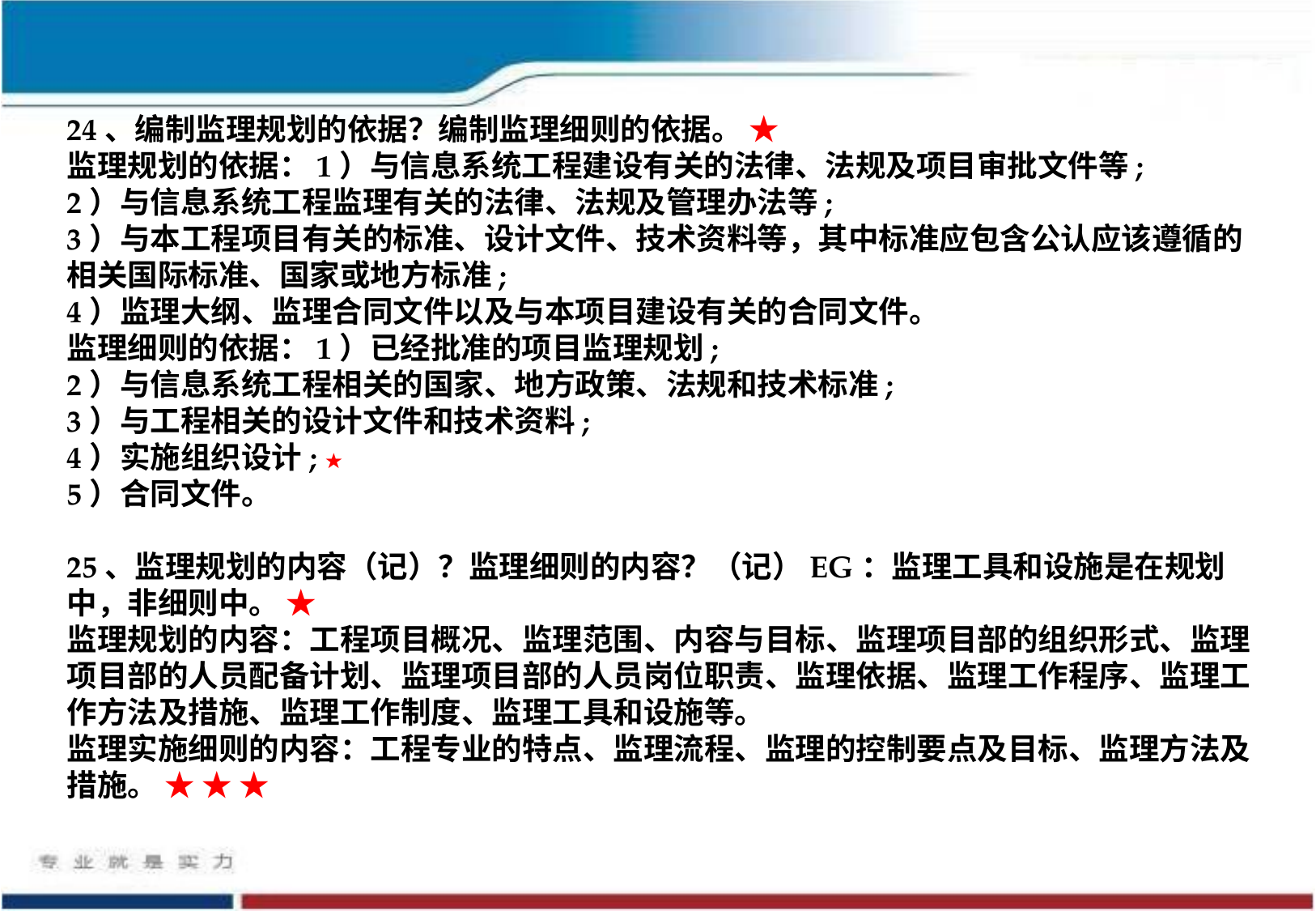

24、编制监理规划的依据？编制监理细则的依据。 ★
监理规划的依据：1）与信息系统工程建设有关的法律、法规及项目审批文件等;
2）与信息系统工程监理有关的法律、法规及管理办法等;
3）与本工程项目有关的标准、设计文件、技术资料等，其中标准应包含公认应该遵循的相关国际标准、国家或地方标准;
4）监理大纲、监理合同文件以及与本项目建设有关的合同文件。
监理细则的依据：1）已经批准的项目监理规划;
2）与信息系统工程相关的国家、地方政策、法规和技术标准;
3）与工程相关的设计文件和技术资料;
4）实施组织设计; ★
5）合同文件。

25、监理规划的内容（记）？监理细则的内容？（记）EG：监理工具和设施是在规划中，非细则中。 ★
监理规划的内容：工程项目概况、监理范围、内容与目标、监理项目部的组织形式、监理项目部的人员配备计划、监理项目部的人员岗位职责、监理依据、监理工作程序、监理工作方法及措施、监理工作制度、监理工具和设施等。
监理实施细则的内容：工程专业的特点、监理流程、监理的控制要点及目标、监理方法及措施。 ★ ★ ★